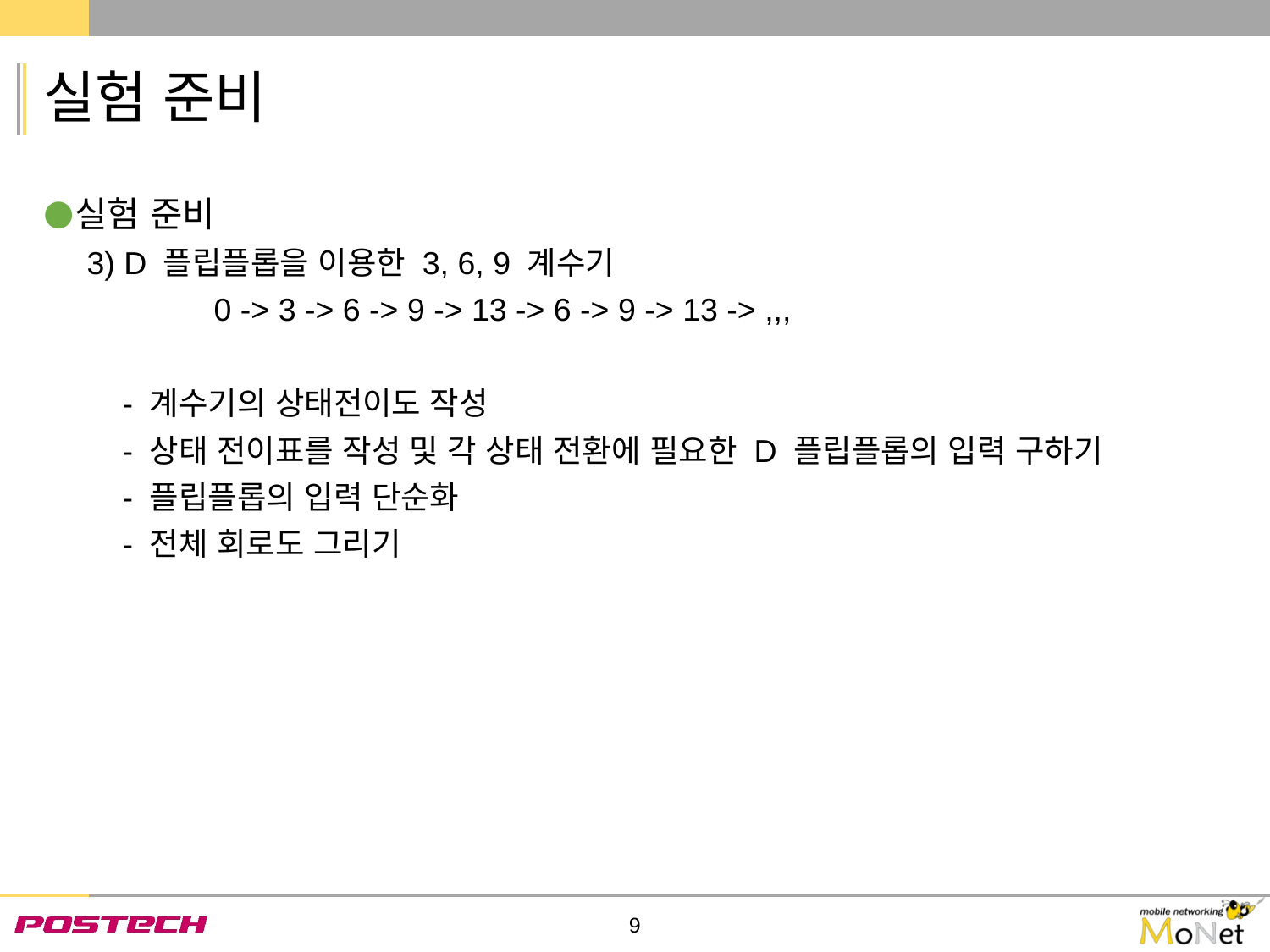

# 실험 준비
실험 준비
3) D 플립플롭을 이용한 3, 6, 9 계수기
	0 -> 3 -> 6 -> 9 -> 13 -> 6 -> 9 -> 13 -> ,,,

    - 계수기의 상태전이도 작성
    - 상태 전이표를 작성 및 각 상태 전환에 필요한 D 플립플롭의 입력 구하기
    - 플립플롭의 입력 단순화
    - 전체 회로도 그리기